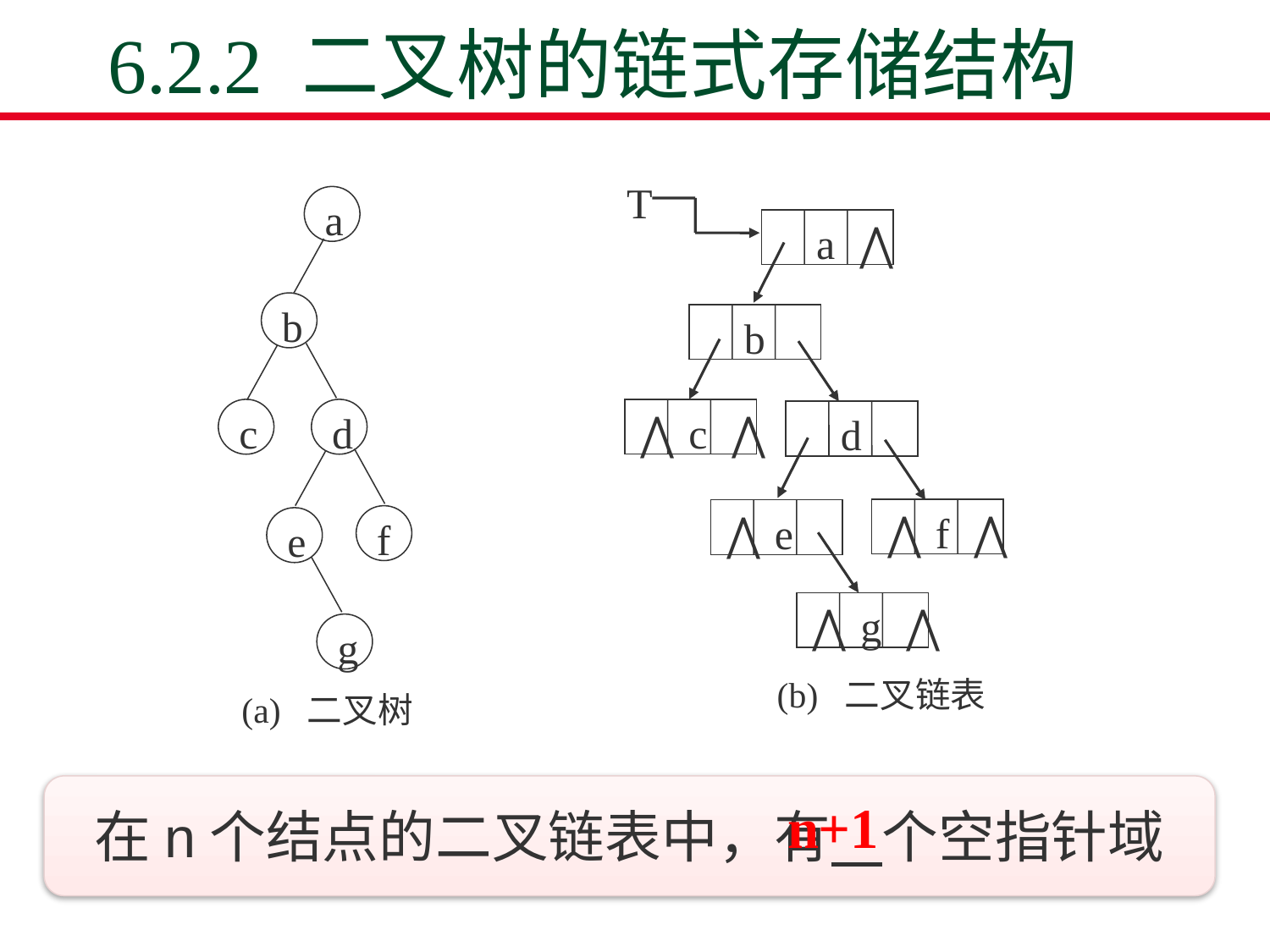

# 6.2.2 二叉树的链式存储结构
T

    a  ⋀

    b

⋀ c  ⋀

    d

⋀ f  ⋀

⋀ e

⋀ g  ⋀

(b)  二叉链表
a

b

c
d

f
e

g
(a)  二叉树
在n个结点的二叉链表中，有    个空指针域
n+1